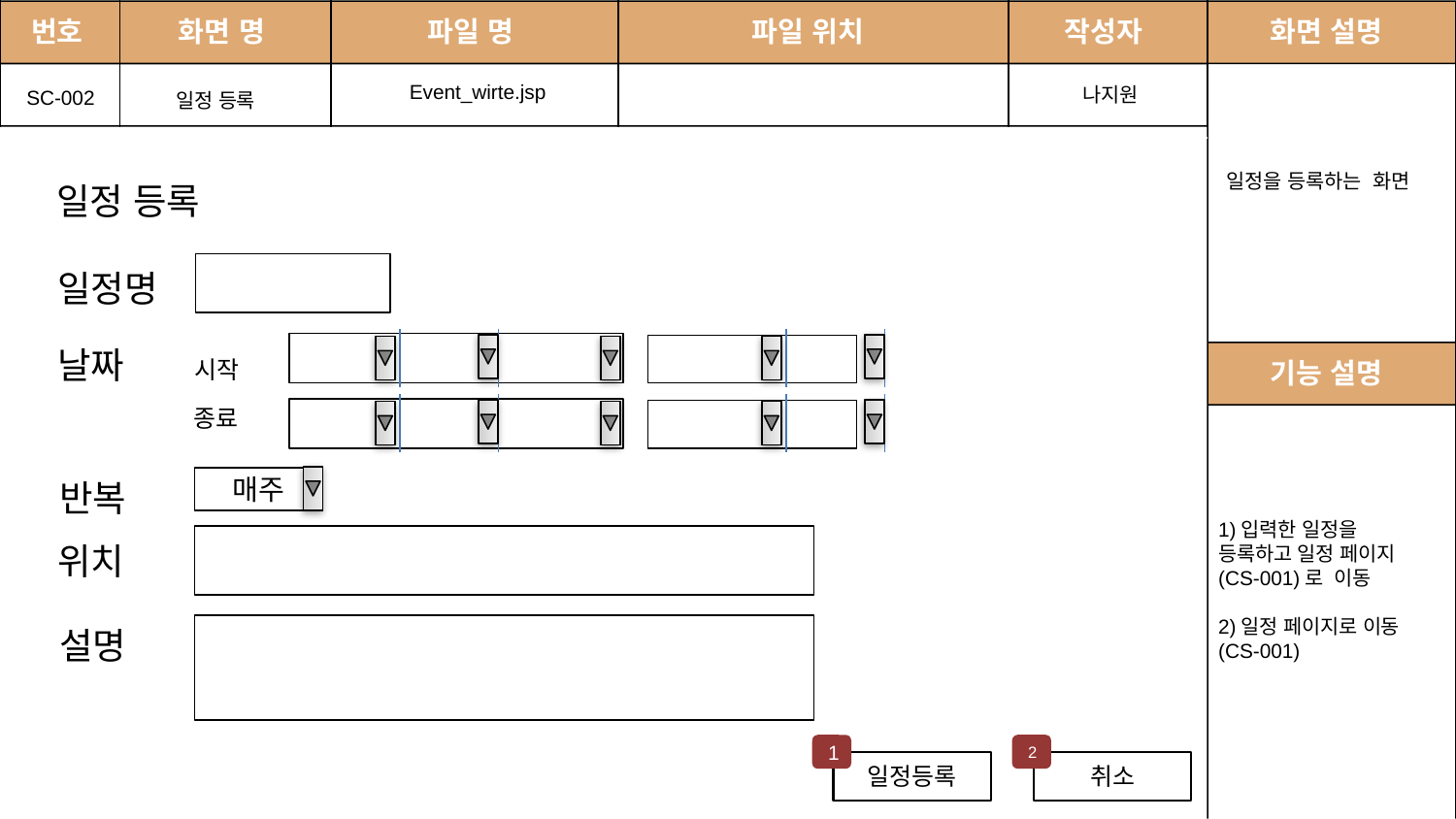

번호
화면 명
파일 명
# 파일 위치
작성자
화면 설명
Event_wirte.jsp
나지원
SC-002
일정 등록
2
2

일정을 등록하는  화면
일정 등록

일정명

날짜
시작
기능 설명

종료
매주

반복
1)입력한 일정을 등록하고 일정 페이지(CS-001)로  이동

2)일정 페이지로 이동(CS-001)

위치

설명
2
2
2
2
1
일정등록
취소